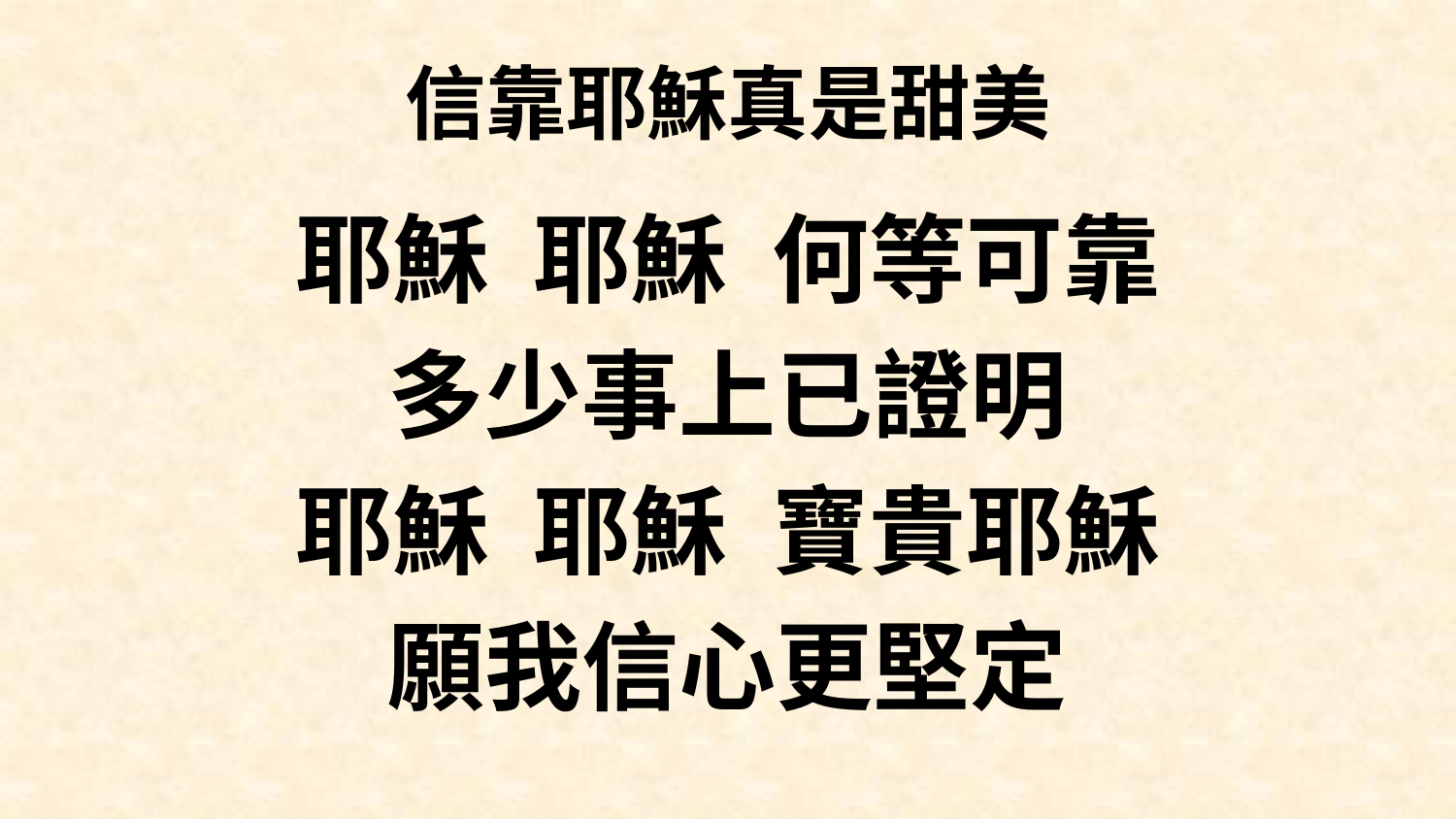

# 信靠耶穌真是甜美
耶穌  耶穌  何等可靠
多少事上已證明
耶穌  耶穌  寶貴耶穌
願我信心更堅定